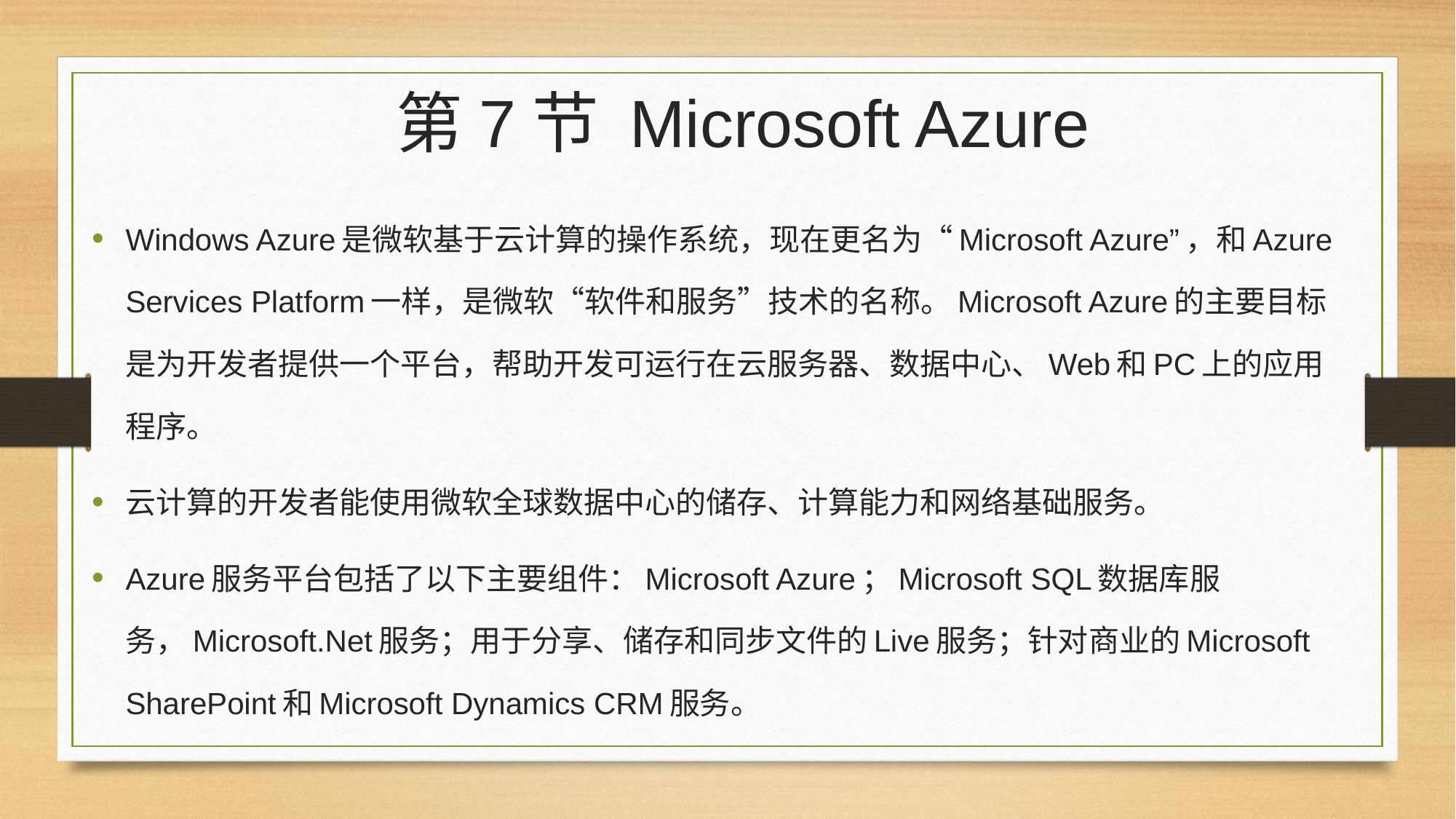

# 第7节 Microsoft Azure
Windows Azure是微软基于云计算的操作系统，现在更名为“Microsoft Azure”，和Azure Services Platform一样，是微软“软件和服务”技术的名称。Microsoft Azure的主要目标是为开发者提供一个平台，帮助开发可运行在云服务器、数据中心、Web和PC上的应用程序。
云计算的开发者能使用微软全球数据中心的储存、计算能力和网络基础服务。
Azure服务平台包括了以下主要组件：Microsoft Azure；Microsoft SQL数据库服务，Microsoft.Net服务；用于分享、储存和同步文件的Live服务；针对商业的Microsoft SharePoint和Microsoft Dynamics CRM服务。